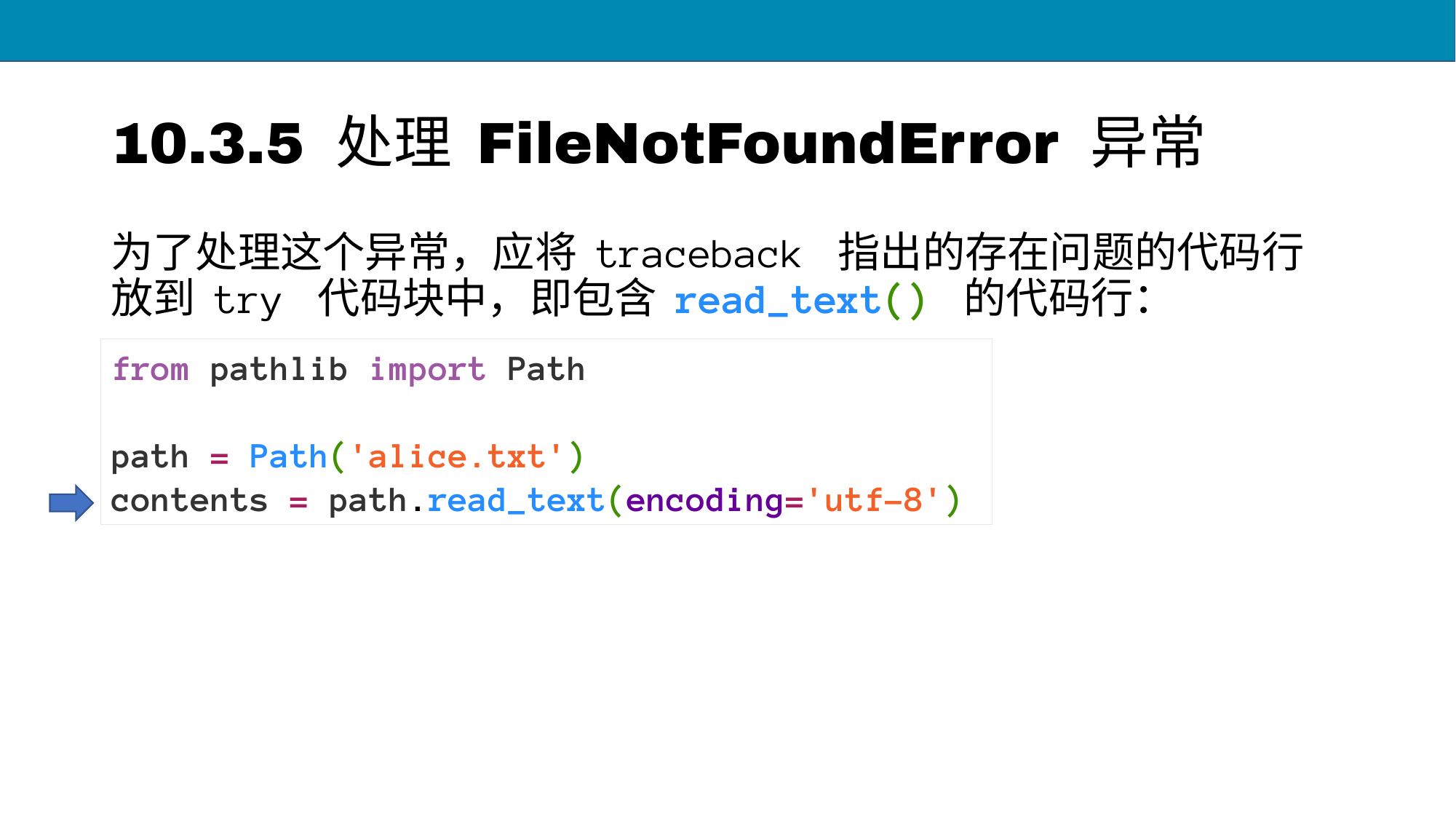

# 10.3.5 处理 FileNotFoundError 异常
为了处理这个异常，应将 traceback 指出的存在问题的代码行放到 try 代码块中，即包含 read_text() 的代码行：
from pathlib import Path
path = Path('alice.txt')
contents = path.read_text(encoding='utf-8')